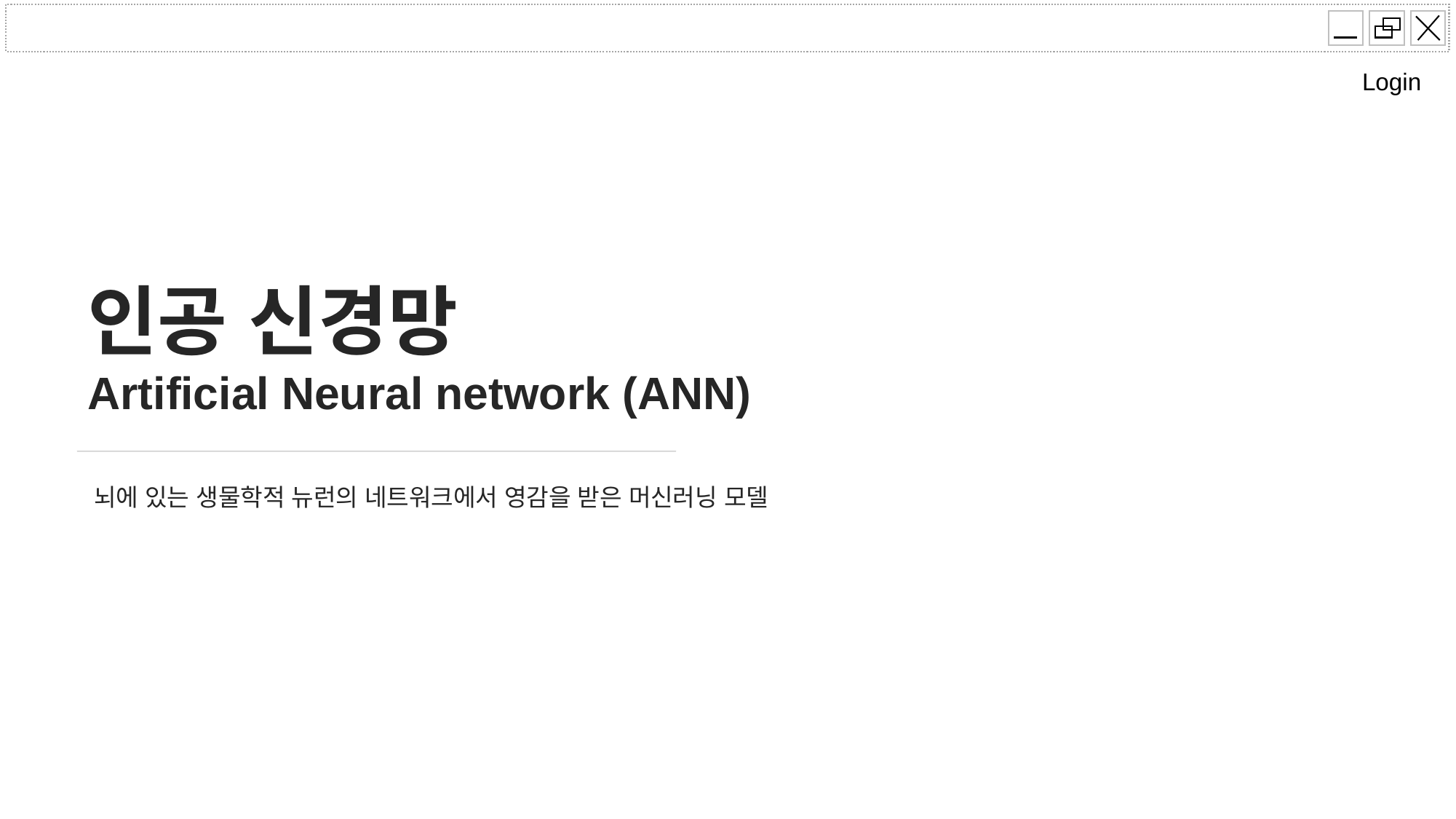

Login
인공 신경망
Artificial Neural network (ANN)
뇌에 있는 생물학적 뉴런의 네트워크에서 영감을 받은 머신러닝 모델